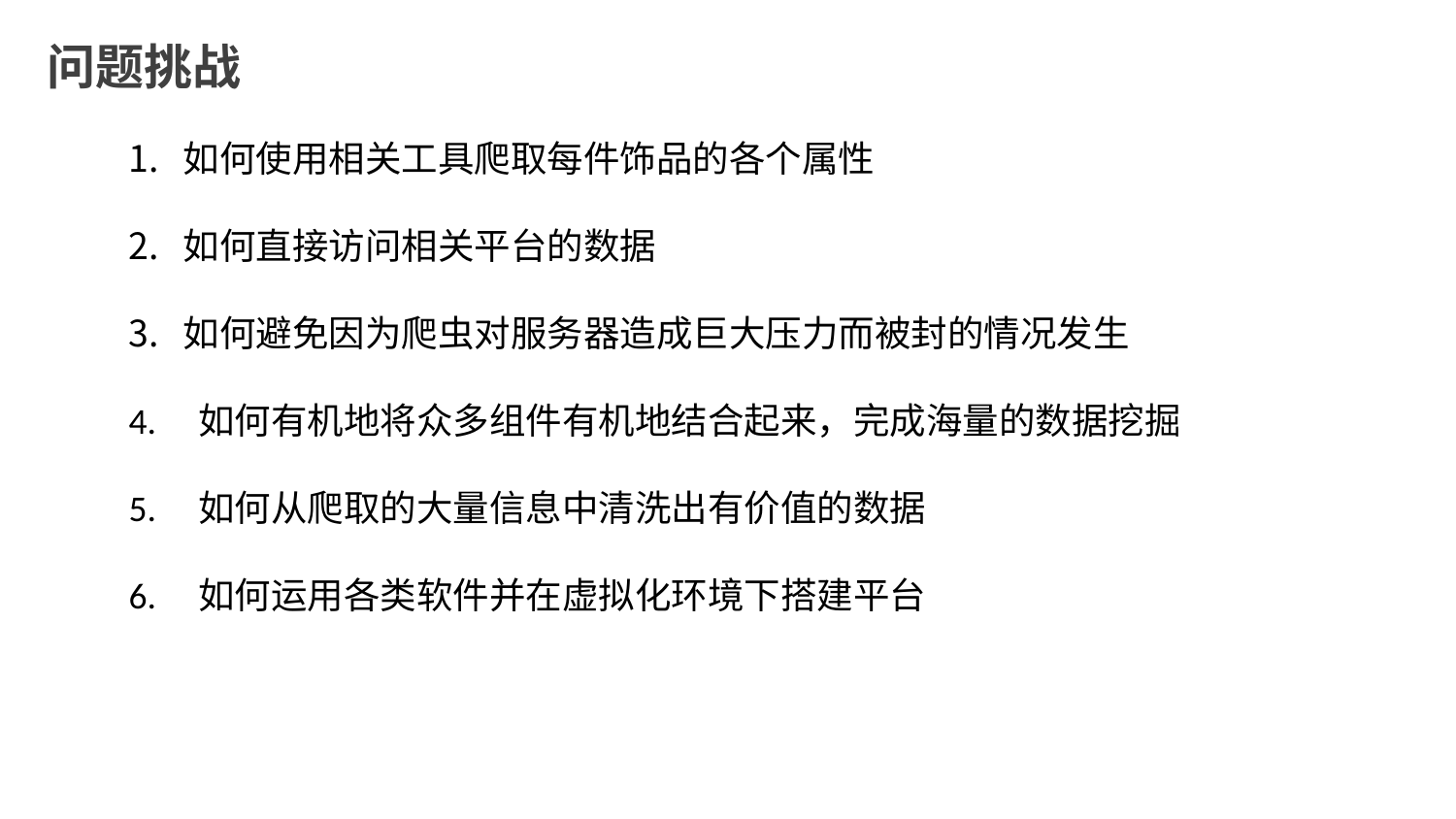

问题挑战
如何使用相关工具爬取每件饰品的各个属性

如何直接访问相关平台的数据

如何避免因为爬虫对服务器造成巨大压力而被封的情况发生

4.    如何有机地将众多组件有机地结合起来，完成海量的数据挖掘

5.    如何从爬取的大量信息中清洗出有价值的数据

6.    如何运用各类软件并在虚拟化环境下搭建平台